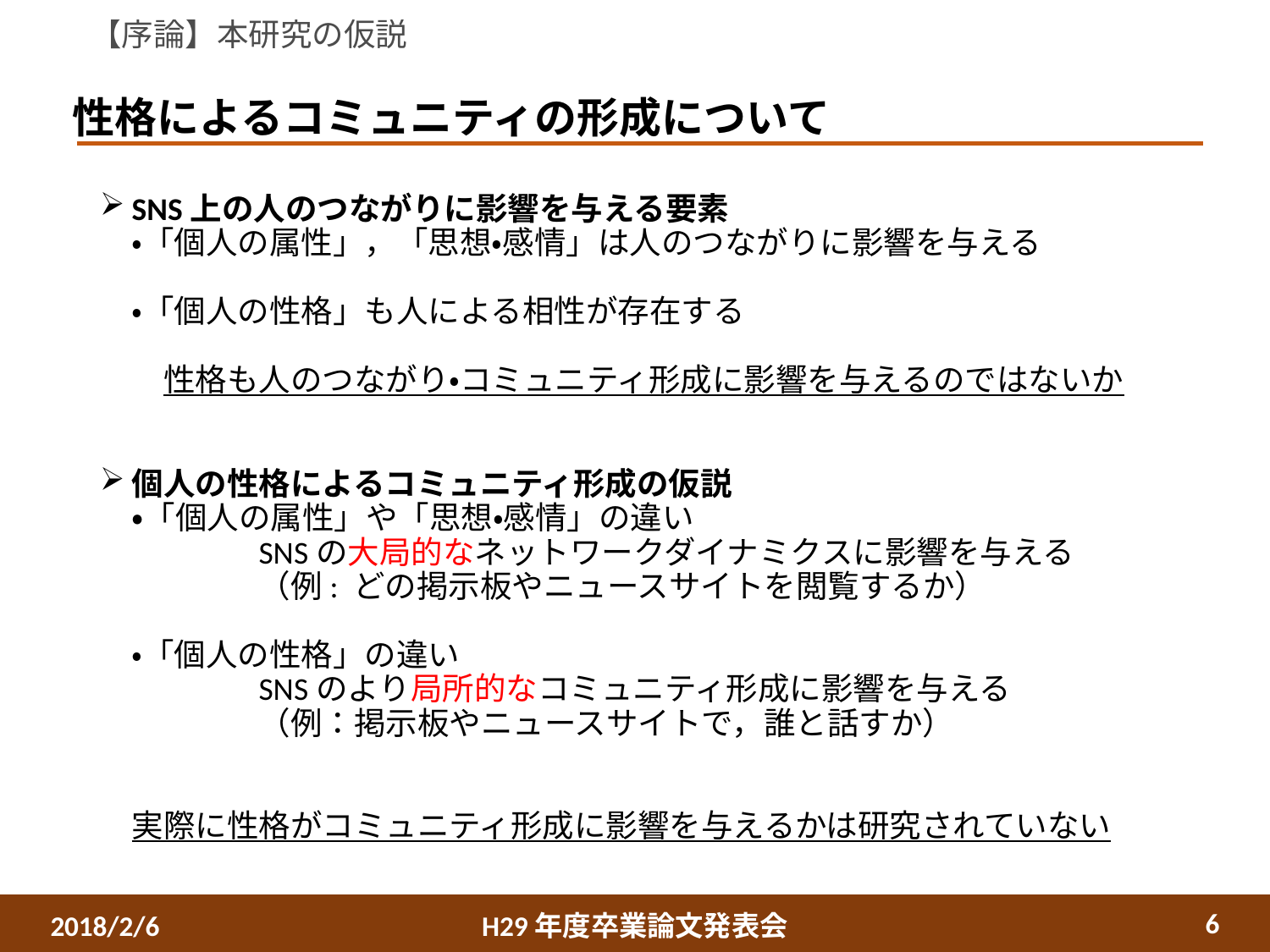

【序論】本研究の仮説
# 性格によるコミュニティの形成について
SNS上の人のつながりに影響を与える要素
・「個人の属性」，「思想・感情」は人のつながりに影響を与える
・「個人の性格」も人による相性が存在する
　性格も人のつながり・コミュニティ形成に影響を与えるのではないか

個人の性格によるコミュニティ形成の仮説
・「個人の属性」や「思想・感情」の違い
	SNSの大局的なネットワークダイナミクスに影響を与える
	（例: どの掲示板やニュースサイトを閲覧するか）
・「個人の性格」の違い
	SNSのより局所的なコミュニティ形成に影響を与える
	（例：掲示板やニュースサイトで，誰と話すか）
実際に性格がコミュニティ形成に影響を与えるかは研究されていない
6
H29年度卒業論文発表会
2018/2/6